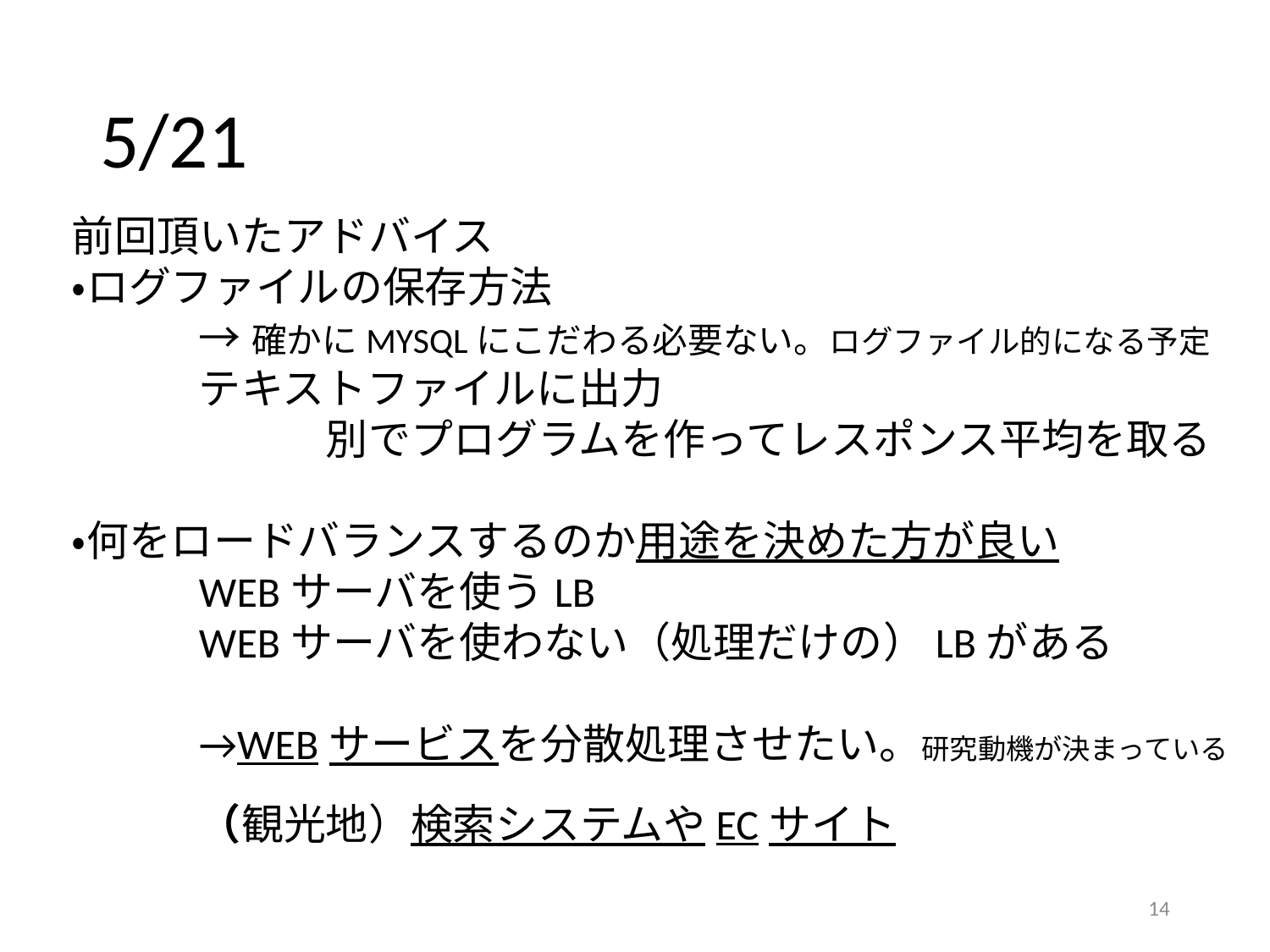

# 5/21
前回頂いたアドバイス
・ログファイルの保存方法
	→確かにMYSQLにこだわる必要ない。ログファイル的になる予定
　　　テキストファイルに出力
		別でプログラムを作ってレスポンス平均を取る
・何をロードバランスするのか用途を決めた方が良い
	WEBサーバを使うLB
	WEBサーバを使わない（処理だけの）LBがある
	→WEBサービスを分散処理させたい。研究動機が決まっている
	（観光地）検索システムやECサイト
14